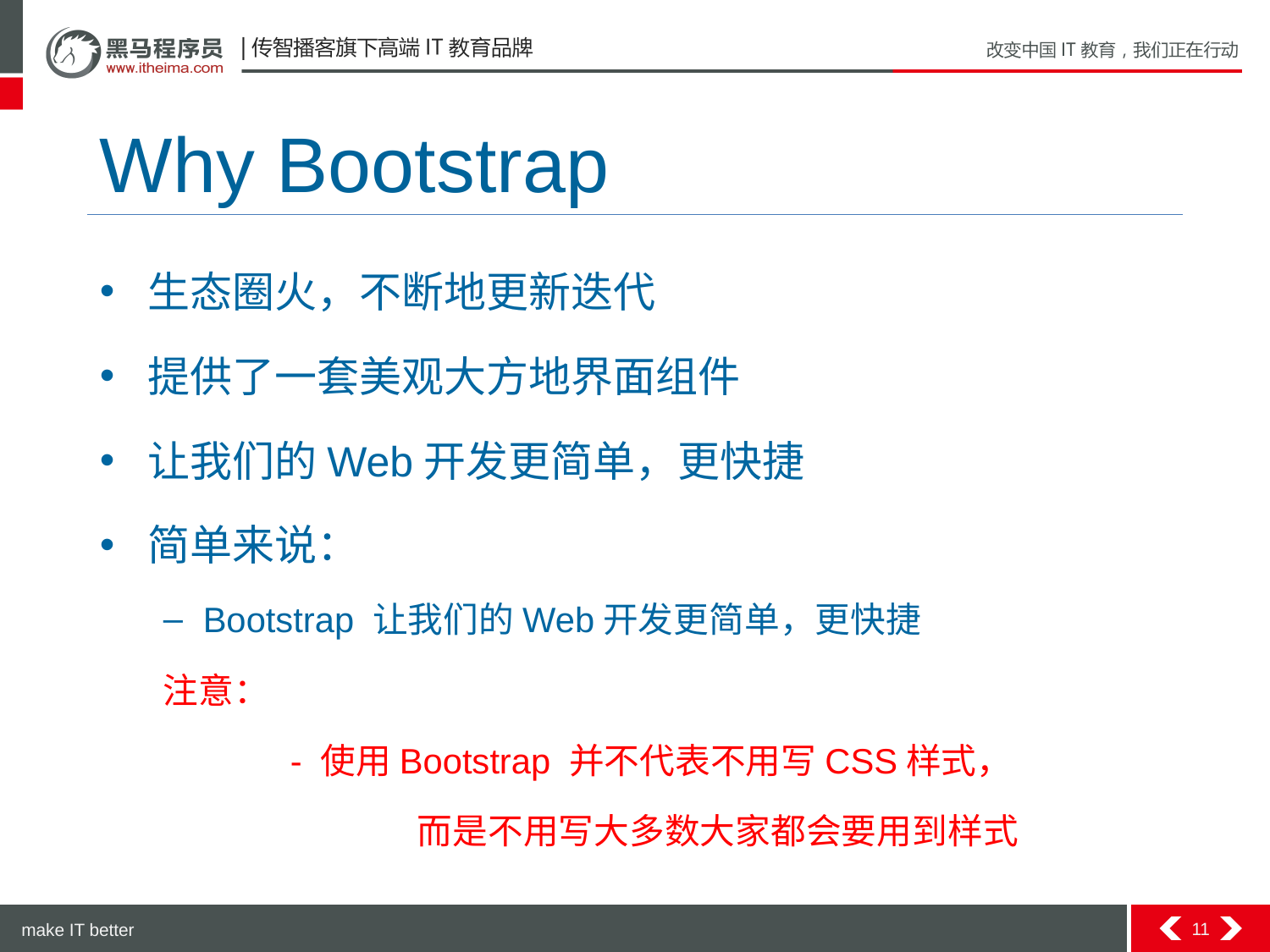

# Why Bootstrap
生态圈火，不断地更新迭代
提供了一套美观大方地界面组件
让我们的Web开发更简单，更快捷
简单来说：
Bootstrap 让我们的Web开发更简单，更快捷
注意：
	- 使用Bootstrap 并不代表不用写CSS样式，
		而是不用写大多数大家都会要用到样式

11

make IT better